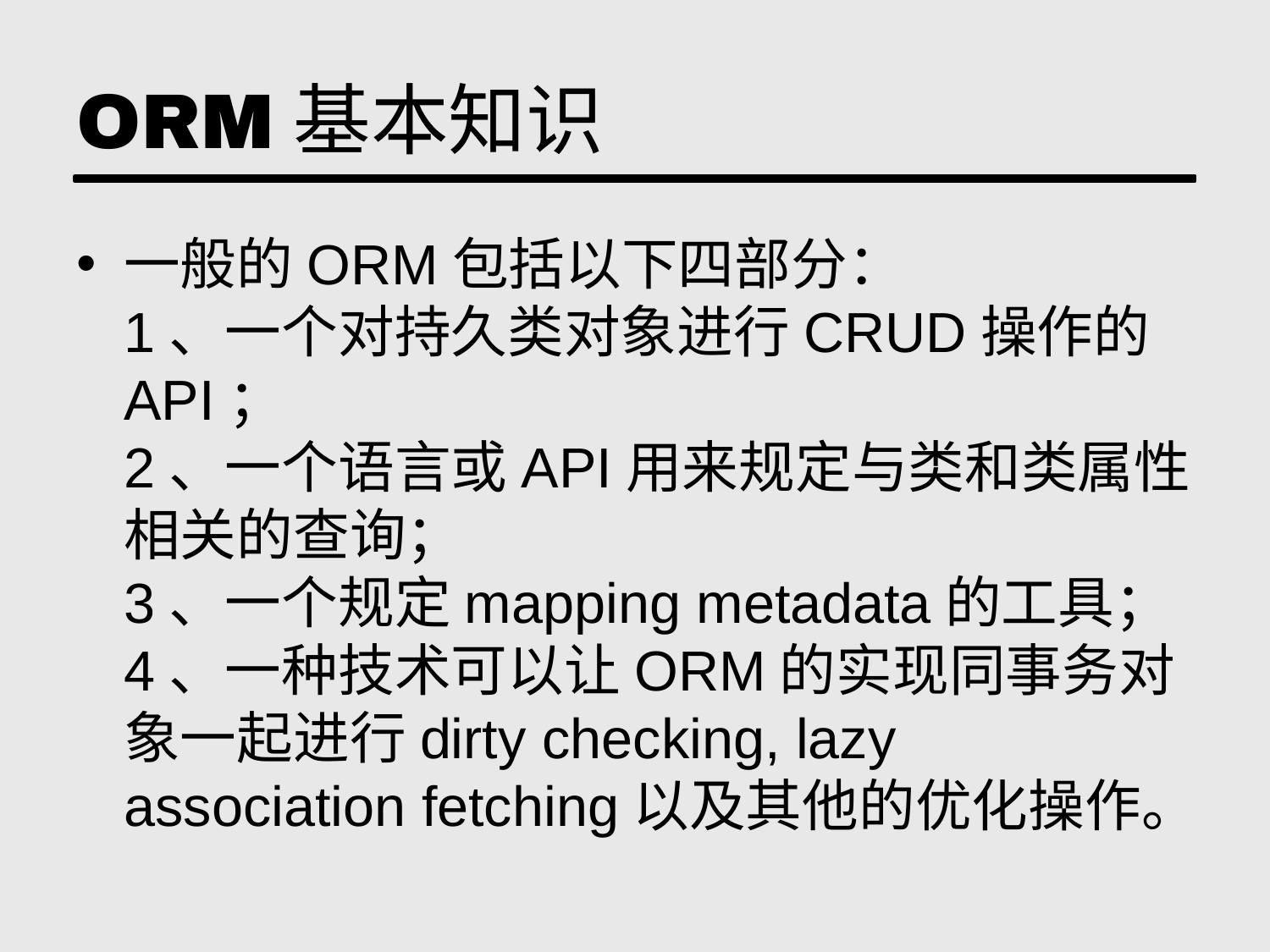

# ORM基本知识
一般的ORM包括以下四部分：
1、一个对持久类对象进行CRUD操作的API；
2、一个语言或API用来规定与类和类属性相关的查询；
3、一个规定mapping metadata的工具；
4、一种技术可以让ORM的实现同事务对象一起进行dirty checking, lazy association fetching以及其他的优化操作。